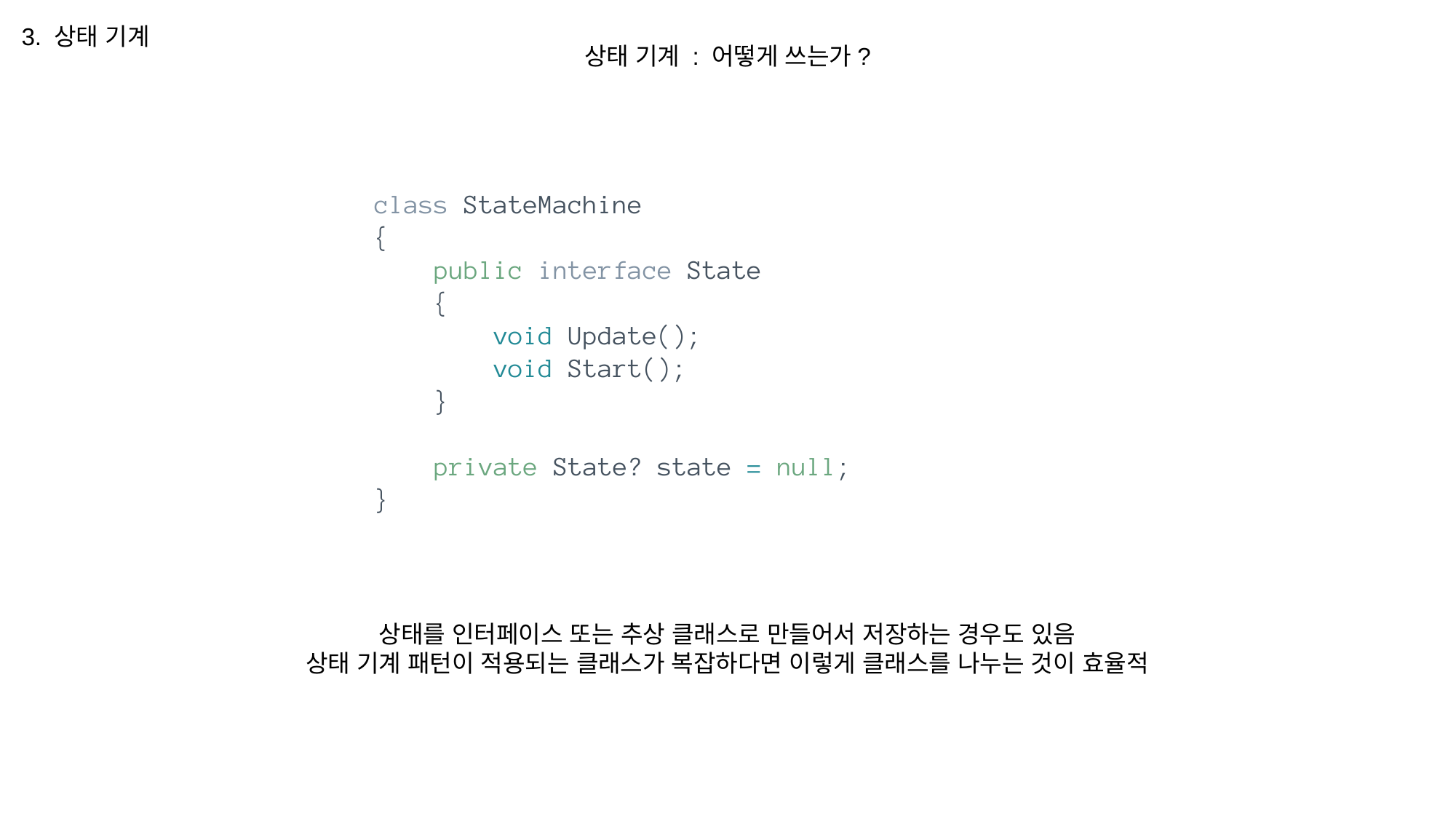

3. 상태 기계
상태 기계 : 어떻게 쓰는가?
class StateMachine
{
    public interface State
    {
        void Update();
        void Start();
    }
    private State? state = null;
}
상태를 인터페이스 또는 추상 클래스로 만들어서 저장하는 경우도 있음
상태 기계 패턴이 적용되는 클래스가 복잡하다면 이렇게 클래스를 나누는 것이 효율적